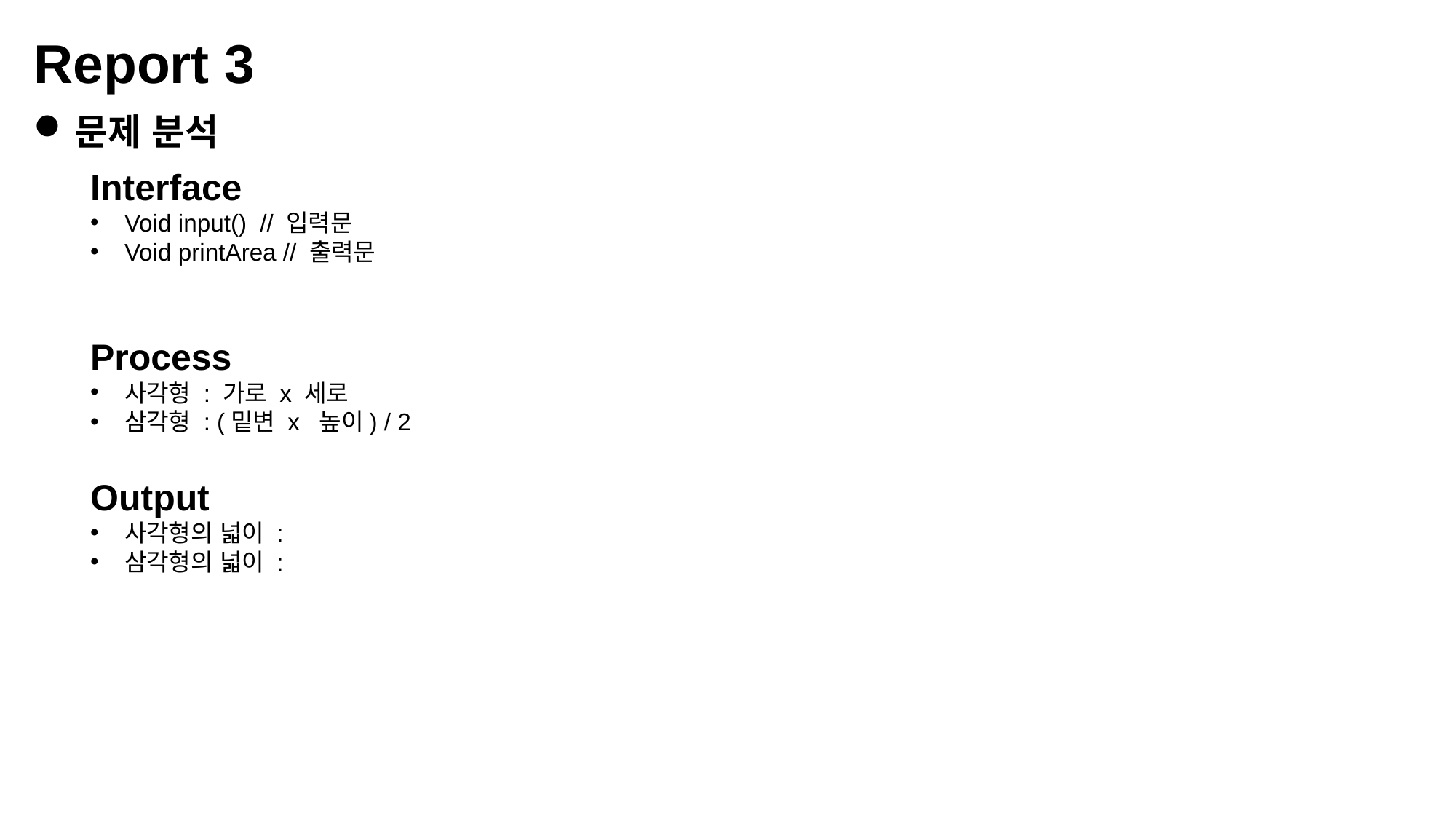

Report 3
문제 분석
Interface
Void input()  // 입력문
Void printArea // 출력문
Process
사각형 : 가로 x 세로
삼각형 : (밑변 x  높이) / 2
Output
사각형의 넓이 :
삼각형의 넓이 :